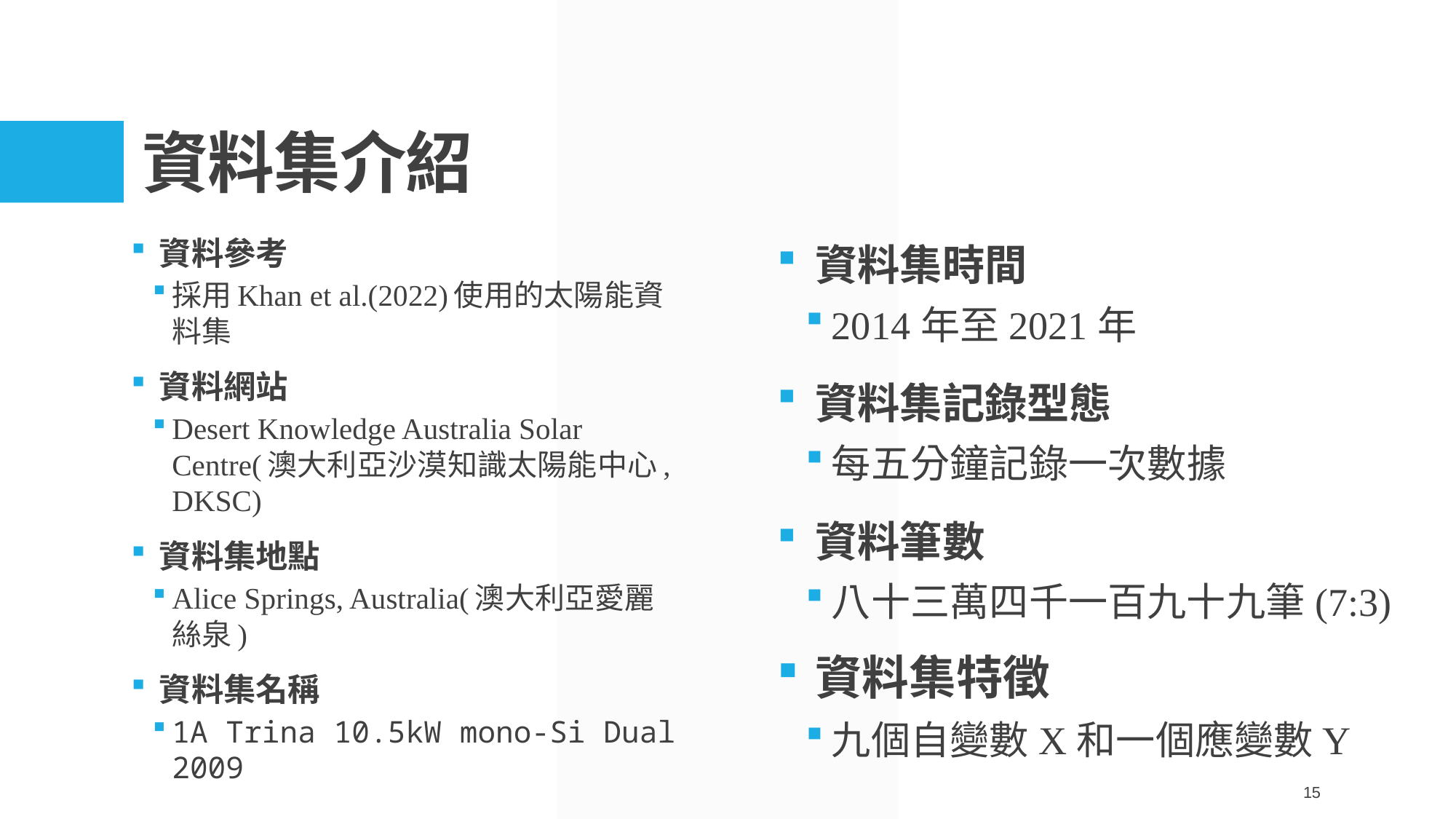

# 資料集介紹
資料集時間
2014年至2021年
資料集記錄型態
每五分鐘記錄一次數據
資料筆數
八十三萬四千一百九十九筆(7:3)
資料集特徵
九個自變數X和一個應變數Y
資料參考
採用Khan et al.(2022)使用的太陽能資料集
資料網站
Desert Knowledge Australia Solar Centre(澳大利亞沙漠知識太陽能中心, DKSC)
資料集地點
Alice Springs, Australia(澳大利亞愛麗絲泉)
資料集名稱
1A Trina 10.5kW mono-Si Dual 2009
15